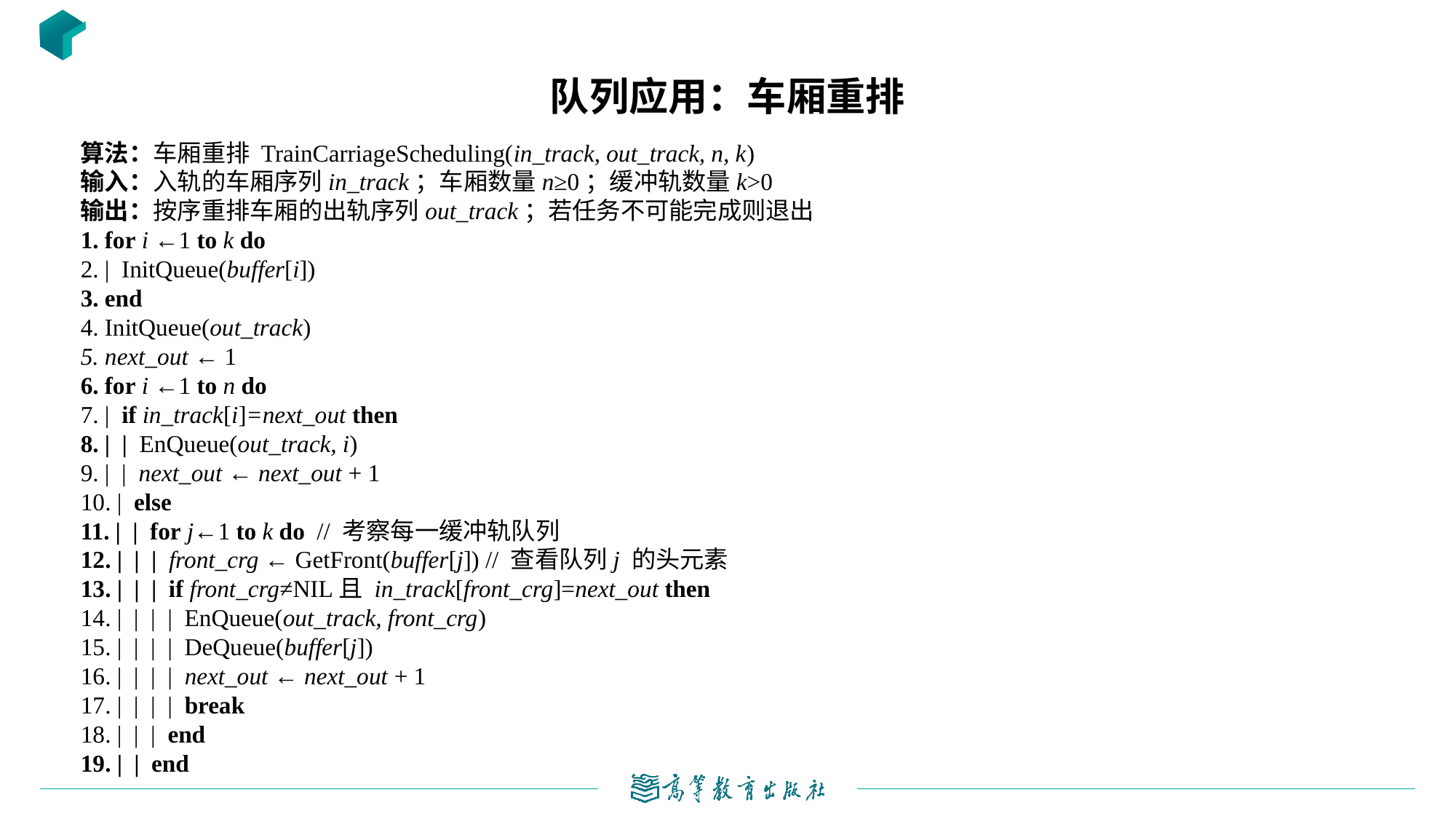

# 队列应用：车厢重排
算法：车厢重排 TrainCarriageScheduling(in_track, out_track, n, k)
输入：入轨的车厢序列in_track；车厢数量n≥0；缓冲轨数量k>0
输出：按序重排车厢的出轨序列out_track；若任务不可能完成则退出
1. for i ←1 to k do
2. |  InitQueue(buffer[i])
3. end
4. InitQueue(out_track)
5. next_out ← 1
6. for i ←1 to n do
7. |  if in_track[i]=next_out then
8. |  |  EnQueue(out_track, i)
9. |  |  next_out ← next_out + 1
10. |  else
11. |  |  for j←1 to k do  // 考察每一缓冲轨队列
12. |  |  |  front_crg ← GetFront(buffer[j]) // 查看队列j 的头元素
13. |  |  |  if front_crg≠NIL且 in_track[front_crg]=next_out then
14. |  |  |  |  EnQueue(out_track, front_crg)
15. |  |  |  |  DeQueue(buffer[j])
16. |  |  |  |  next_out ← next_out + 1
17. |  |  |  |  break
18. |  |  |  end
19. |  |  end